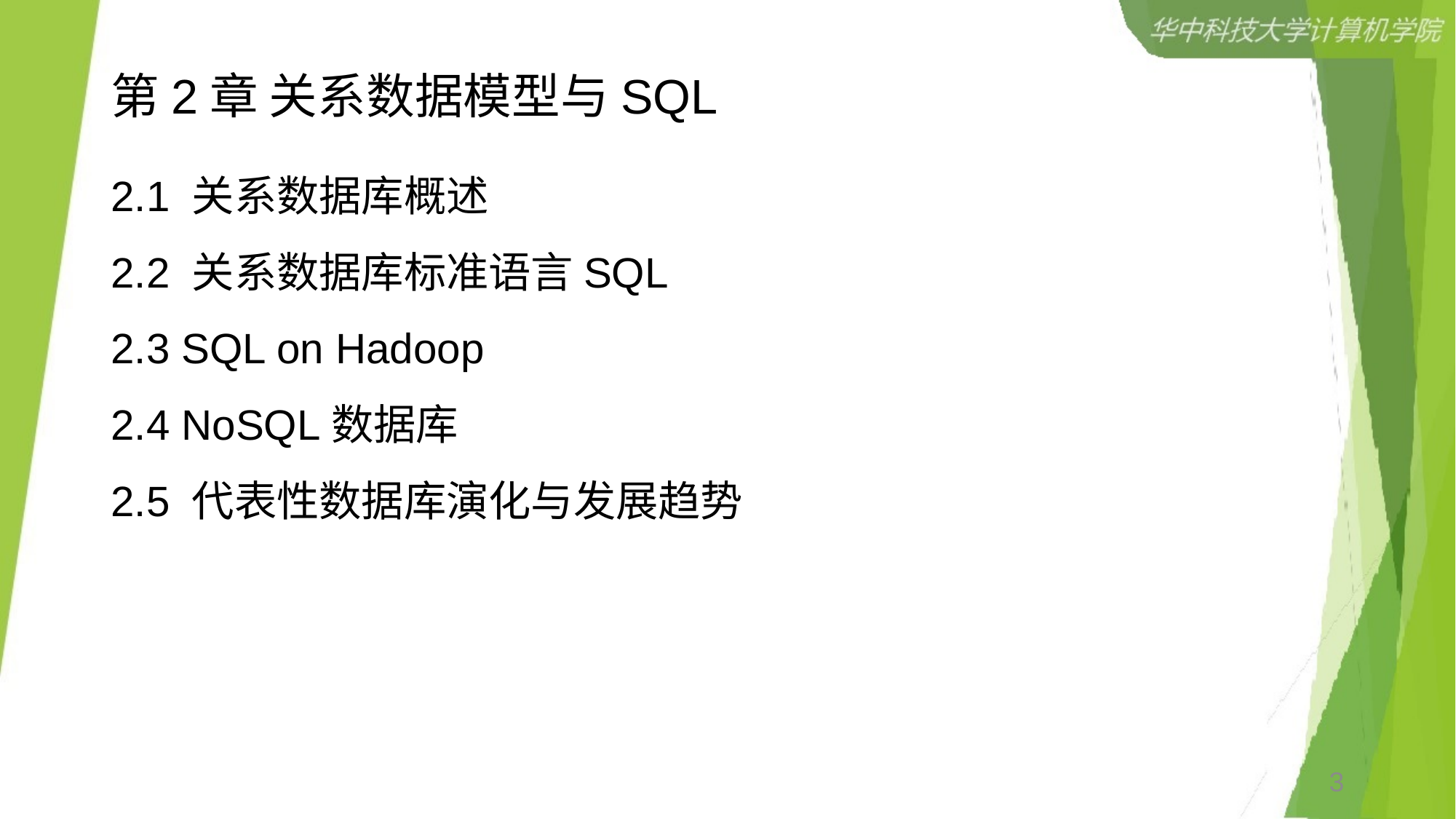

# 第2章 关系数据模型与SQL
2.1 关系数据库概述
2.2 关系数据库标准语言SQL
2.3 SQL on Hadoop
2.4 NoSQL数据库
2.5 代表性数据库演化与发展趋势
3